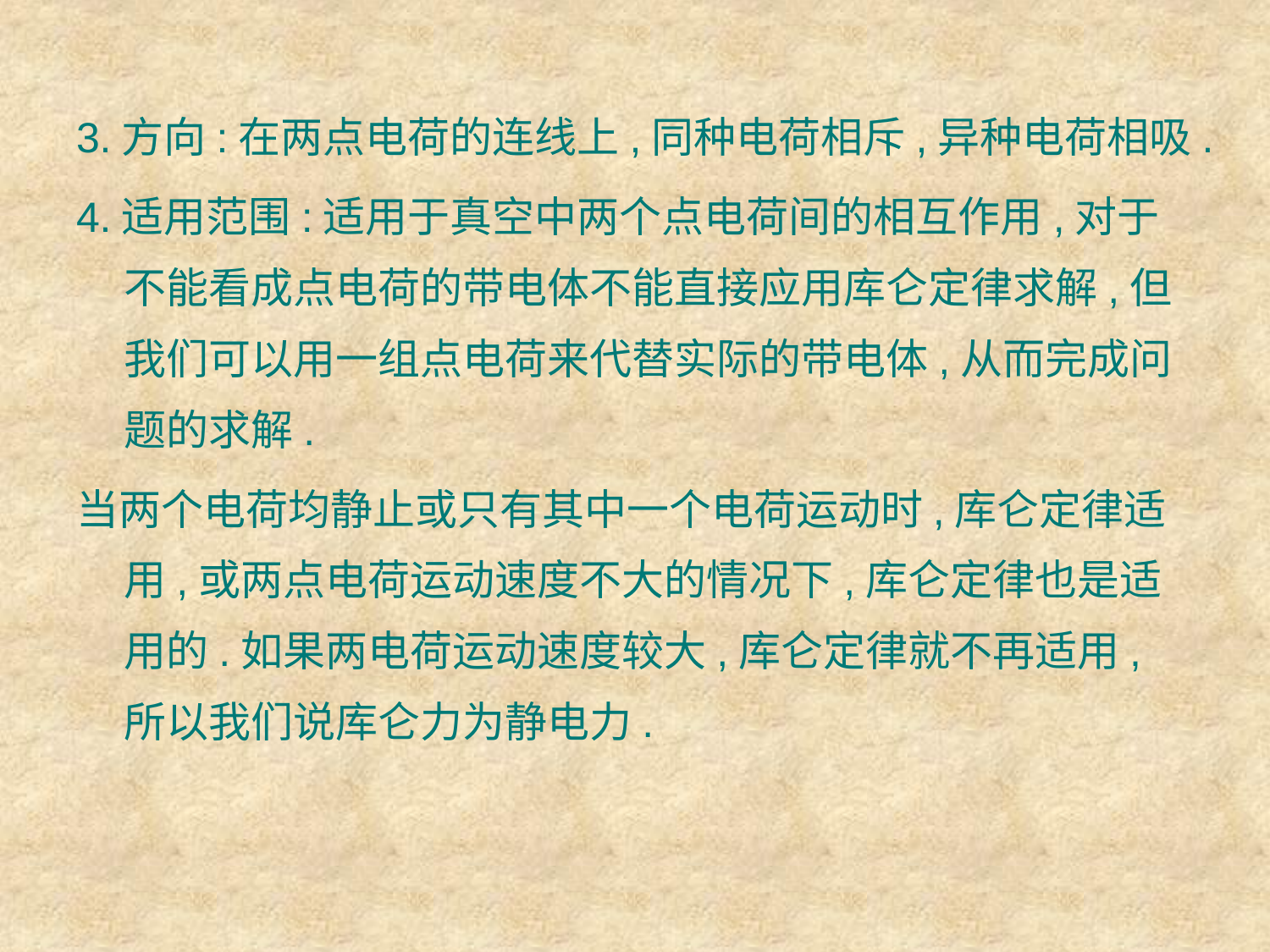

3.方向:在两点电荷的连线上,同种电荷相斥,异种电荷相吸.
4.适用范围:适用于真空中两个点电荷间的相互作用,对于不能看成点电荷的带电体不能直接应用库仑定律求解,但我们可以用一组点电荷来代替实际的带电体,从而完成问题的求解.
当两个电荷均静止或只有其中一个电荷运动时,库仑定律适用,或两点电荷运动速度不大的情况下,库仑定律也是适用的.如果两电荷运动速度较大,库仑定律就不再适用,所以我们说库仑力为静电力.